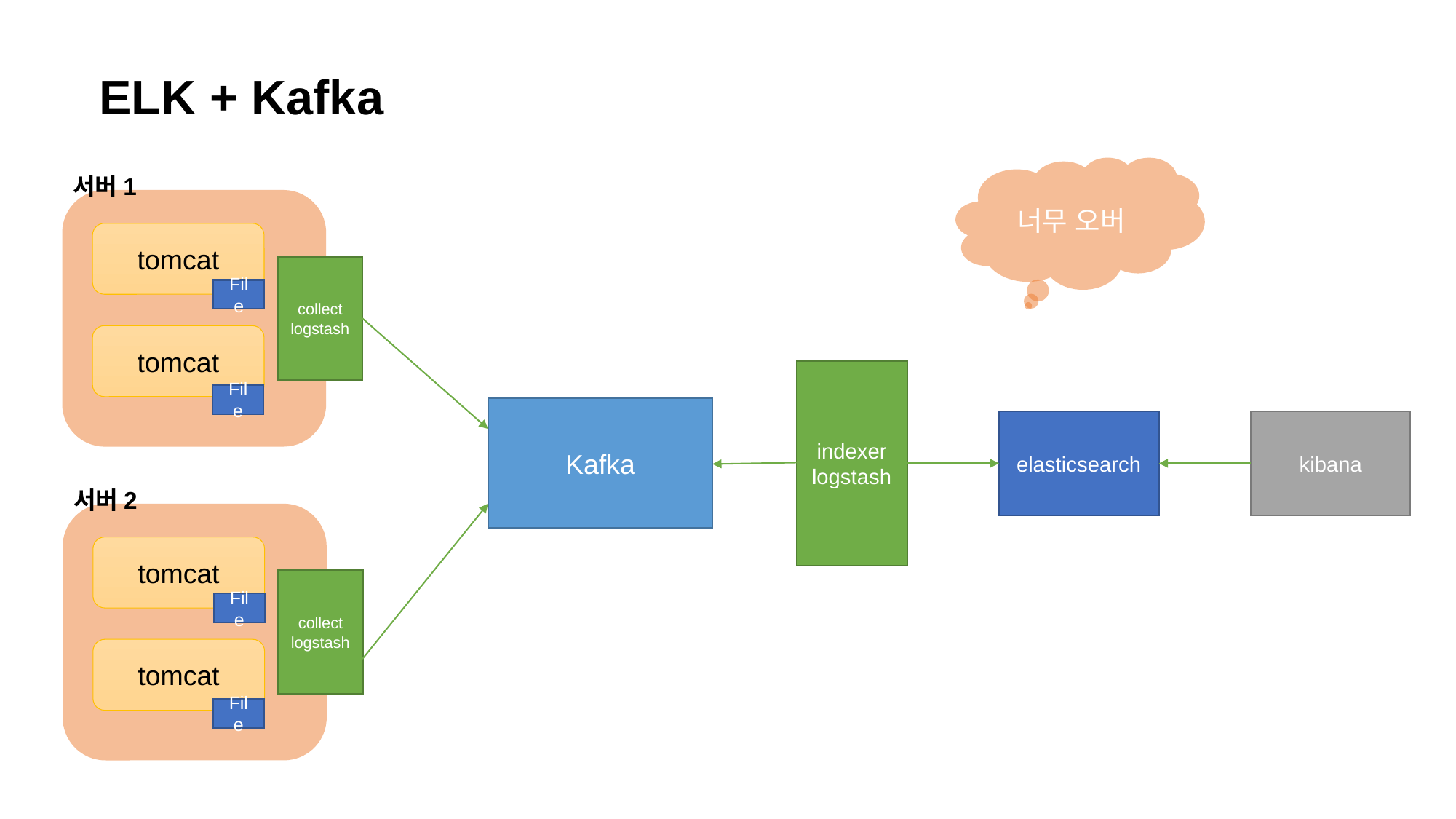

ELK + Kafka
너무 오버
서버1

tomcat
collect
logstash
File
tomcat
File
서버2

tomcat
collect
logstash
File
tomcat
File
indexer
logstash
Kafka
elasticsearch
kibana